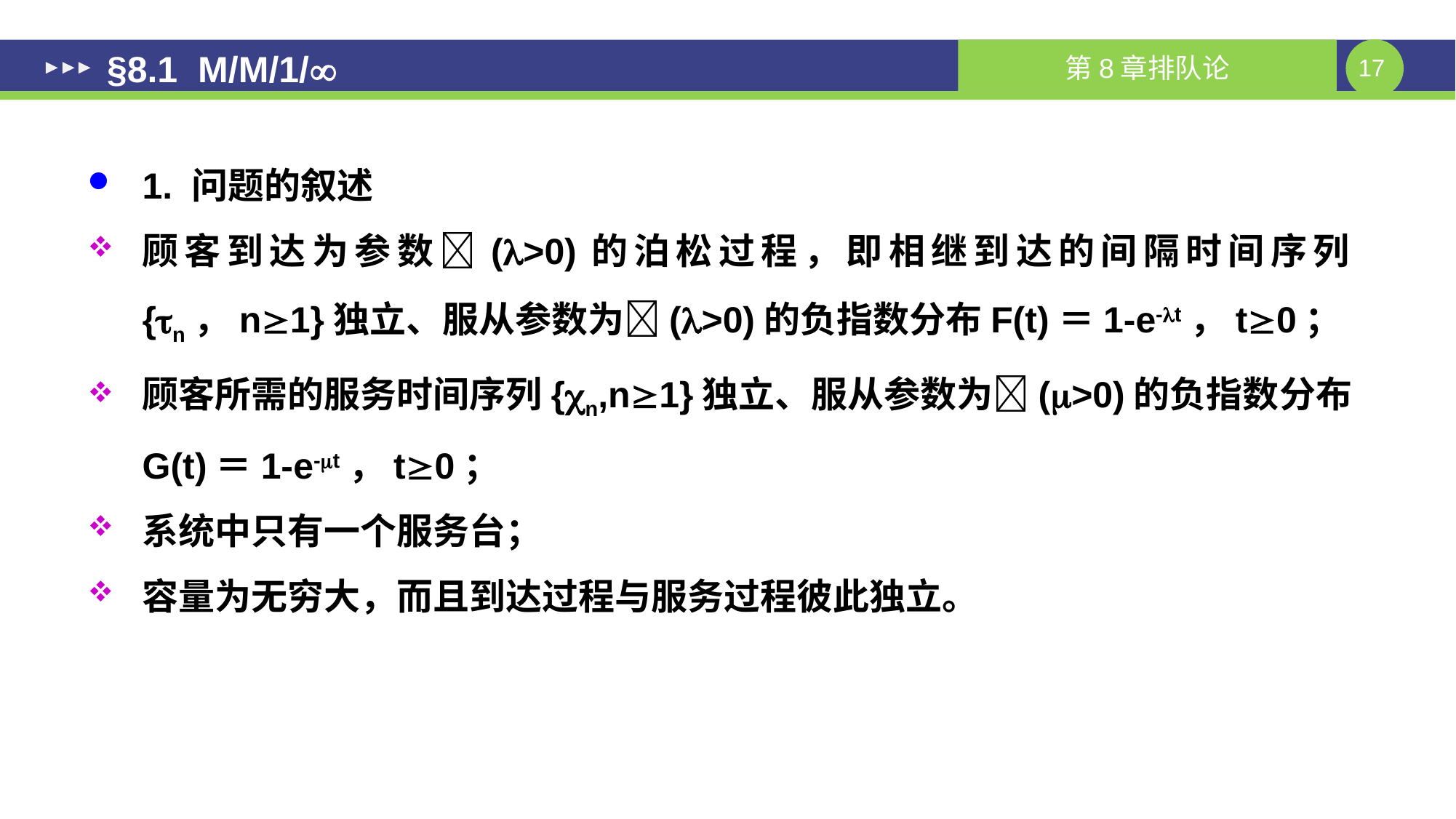

# §8.1  M/M/1/∞
1. 问题的叙述
顾客到达为参数λ(λ>0)的泊松过程，即相继到达的间隔时间序列{τn，n≥1}独立、服从参数为λ(λ>0)的负指数分布F(t)＝1-e-λt，t≥0；
顾客所需的服务时间序列{χn,n≥1}独立、服从参数为μ(μ>0)的负指数分布G(t)＝1-e-μt，t≥0；
系统中只有一个服务台；
容量为无穷大，而且到达过程与服务过程彼此独立。